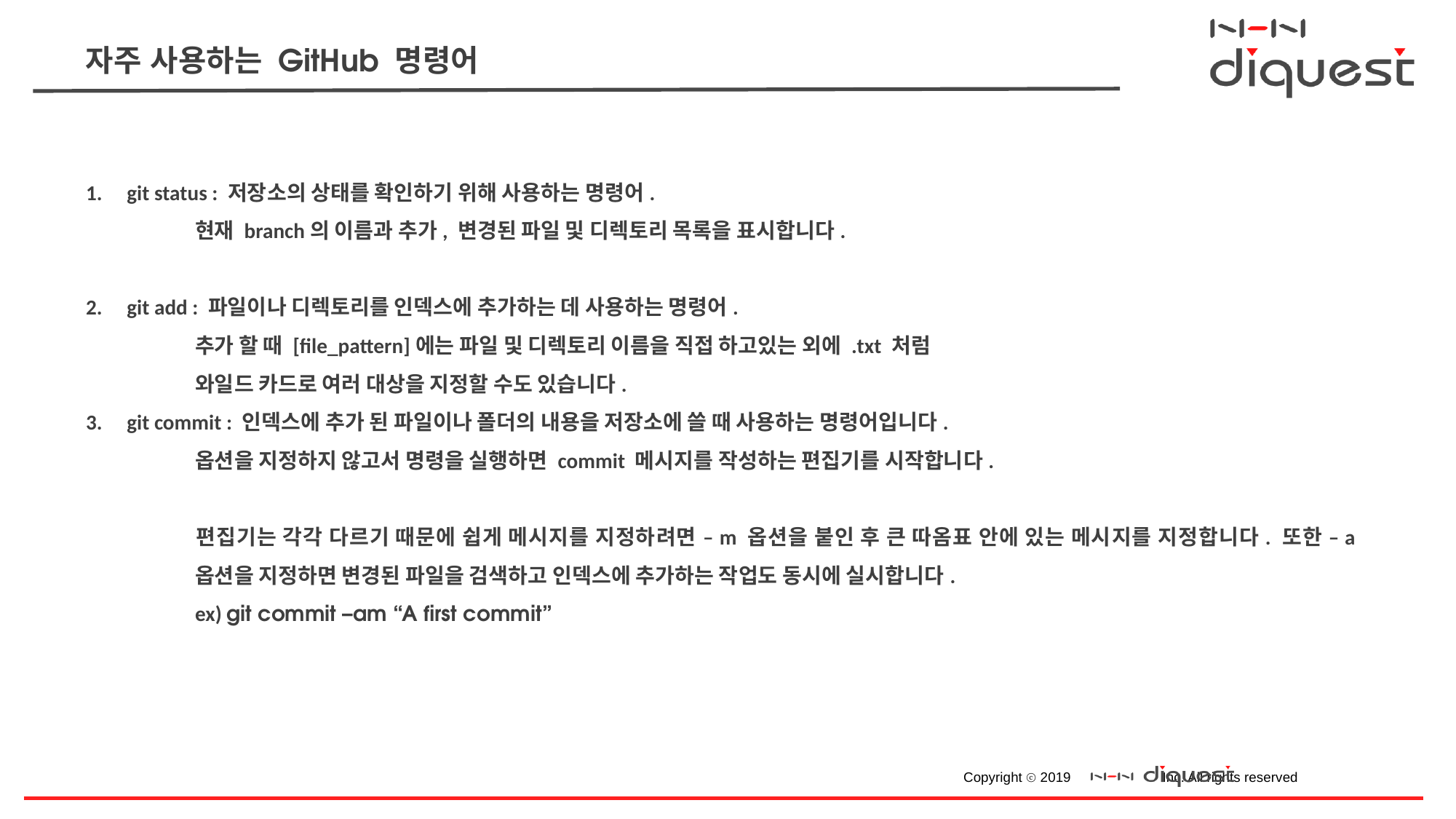

# 자주 사용하는 GitHub 명령어
git status : 저장소의 상태를 확인하기 위해 사용하는 명령어.
	현재 branch의 이름과 추가, 변경된 파일 및 디렉토리 목록을 표시합니다.

git add : 파일이나 디렉토리를 인덱스에 추가하는 데 사용하는 명령어.
	추가 할 때 [file_pattern]에는 파일 및 디렉토리 이름을 직접 하고있는 외에 .txt 처럼
	와일드 카드로 여러 대상을 지정할 수도 있습니다.
git commit : 인덱스에 추가 된 파일이나 폴더의 내용을 저장소에 쓸 때 사용하는 명령어입니다.
	옵션을 지정하지 않고서 명령을 실행하면 commit 메시지를 작성하는 편집기를 시작합니다.

	편집기는 각각 다르기 때문에 쉽게 메시지를 지정하려면 –m 옵션을 붙인 후 큰 따옴표 안에 있는 메시지를 지정합니다. 또한 –a 	옵션을 지정하면 변경된 파일을 검색하고 인덱스에 추가하는 작업도 동시에 실시합니다.
	ex) git commit –am “A first commit”